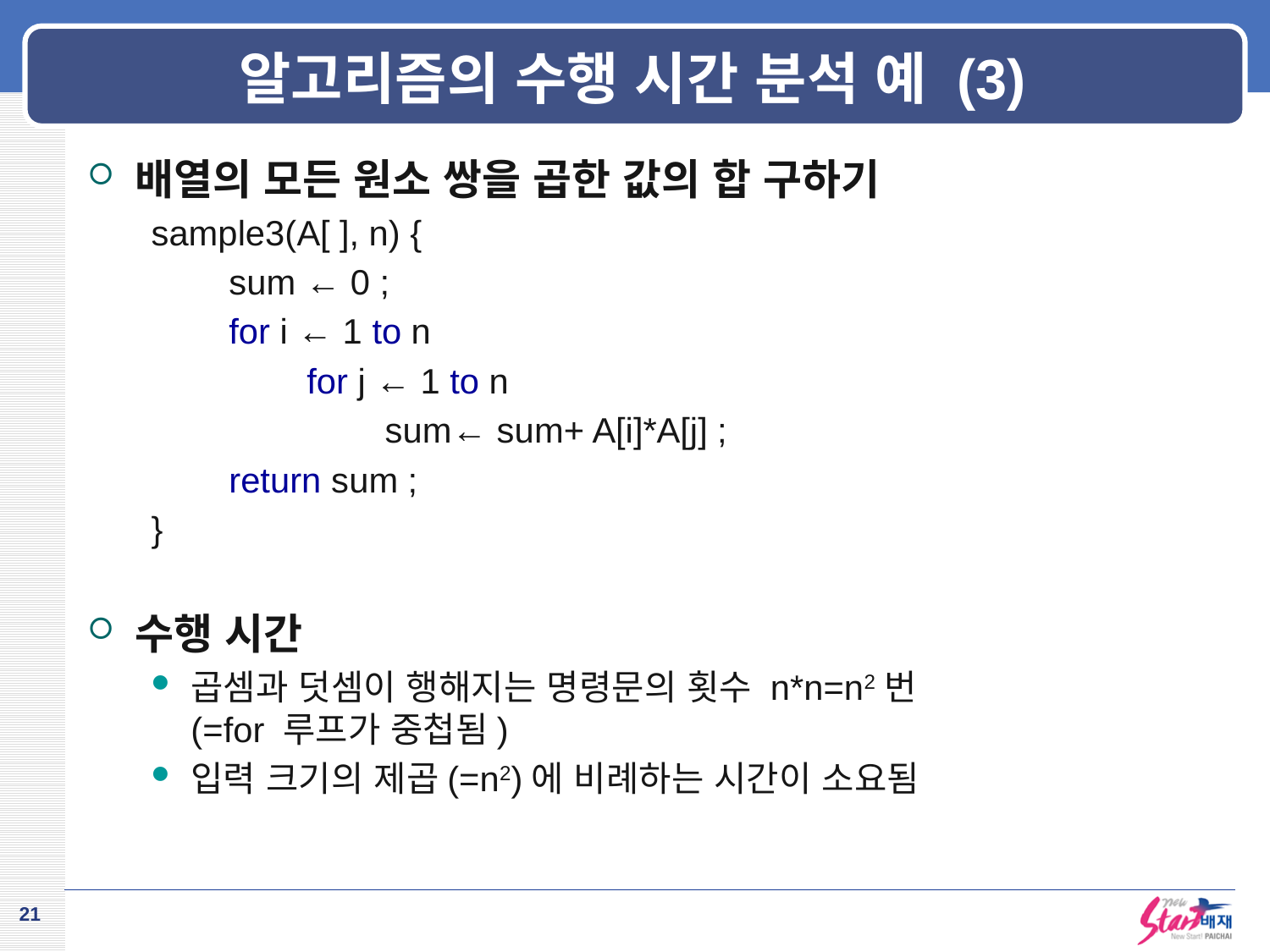

# 알고리즘의 수행 시간 분석 예 (3)
배열의 모든 원소 쌍을 곱한 값의 합 구하기
sample3(A[ ], n) {
        sum ← 0 ;
        for i ← 1 to n
                for j ← 1 to n
                        sum← sum+ A[i]*A[j] ;
        return sum ;
}

수행 시간
곱셈과 덧셈이 행해지는 명령문의 횟수 n*n=n2번
(=for 루프가 중첩됨)
입력 크기의 제곱(=n2)에 비례하는 시간이 소요됨
21